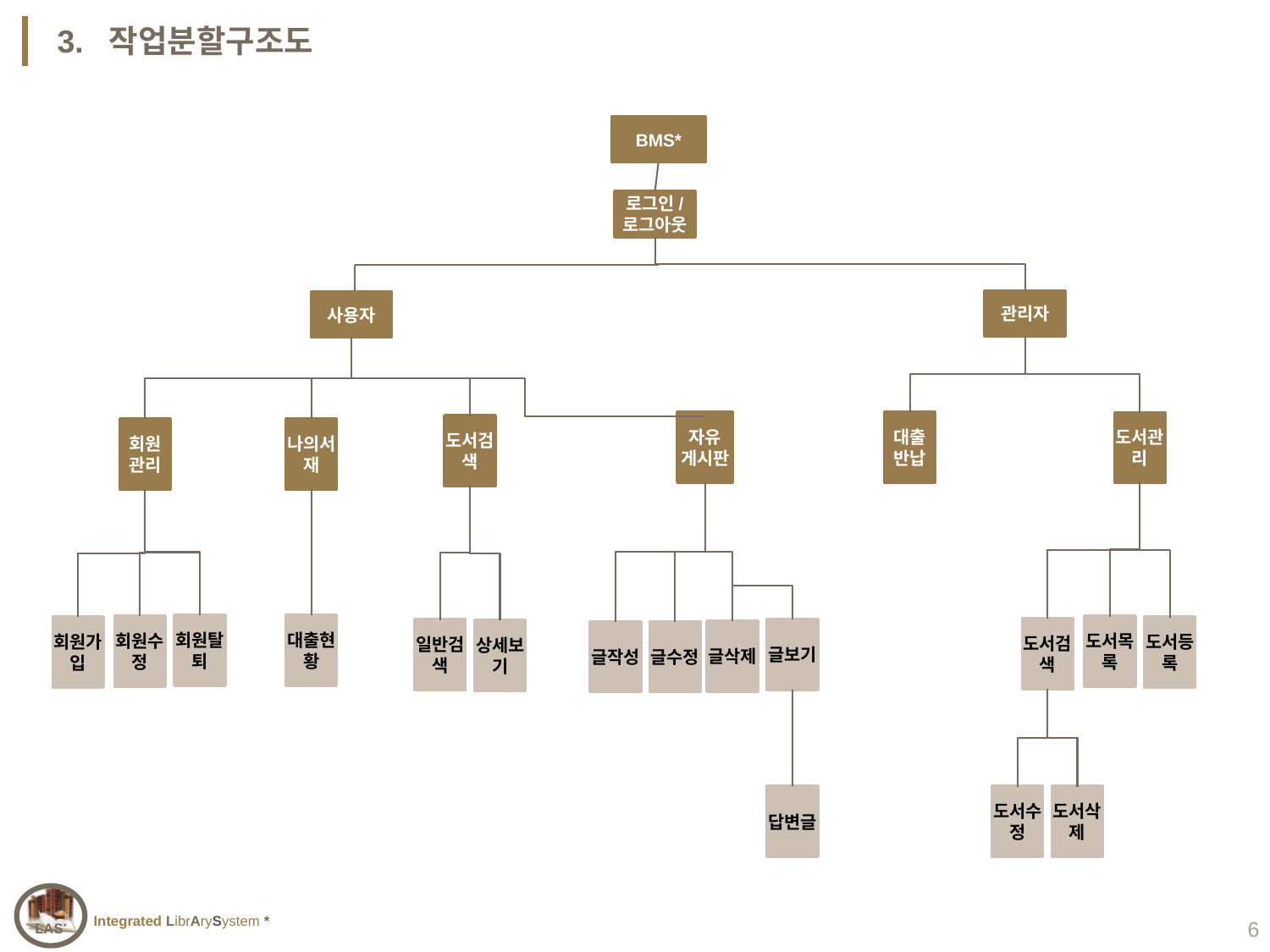

3.  작업분할구조도
BMS*
로그인/
로그아웃
관리자
사용자
대출
반납
자유
게시판
도서관리
도서검색
회원
관리
나의서재
회원탈퇴
대출현황
회원수정
도서목록
회원가입
도서등록
도서검색
글보기
일반검색
상세보기
글삭제
글작성
글수정
답변글
도서삭제
도서수정
6